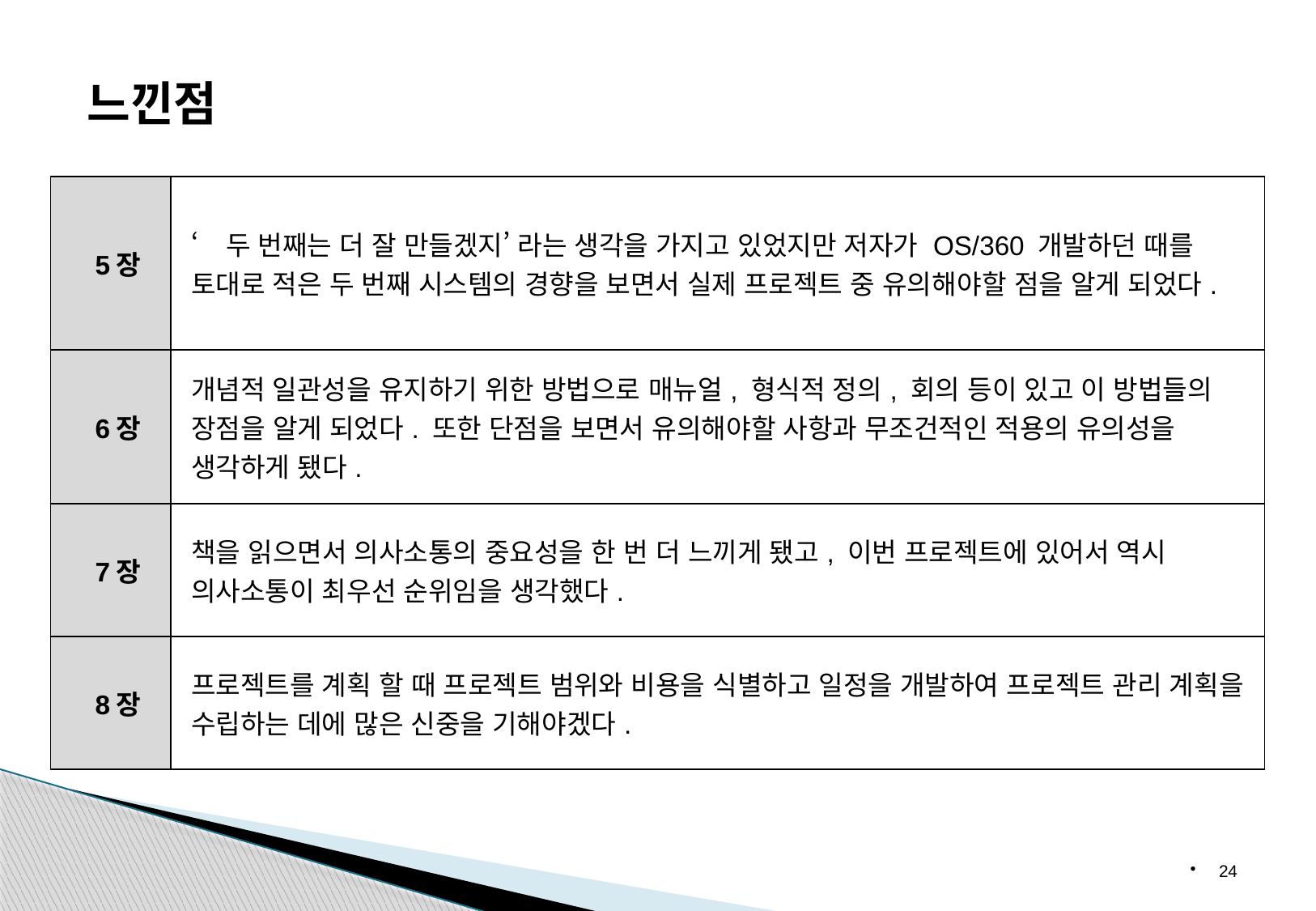

느낀점
| 5장 | ‘두 번째는 더 잘 만들겠지’ 라는 생각을 가지고 있었지만 저자가 OS/360 개발하던 때를 토대로 적은 두 번째 시스템의 경향을 보면서 실제 프로젝트 중 유의해야할 점을 알게 되었다. |
| --- | --- |
| 6장 | 개념적 일관성을 유지하기 위한 방법으로 매뉴얼, 형식적 정의, 회의 등이 있고 이 방법들의 장점을 알게 되었다. 또한 단점을 보면서 유의해야할 사항과 무조건적인 적용의 유의성을 생각하게 됐다. |
| 7장 | 책을 읽으면서 의사소통의 중요성을 한 번 더 느끼게 됐고, 이번 프로젝트에 있어서 역시 의사소통이 최우선 순위임을 생각했다. |
| 8장 | 프로젝트를 계획 할 때 프로젝트 범위와 비용을 식별하고 일정을 개발하여 프로젝트 관리 계획을 수립하는 데에 많은 신중을 기해야겠다. |
24